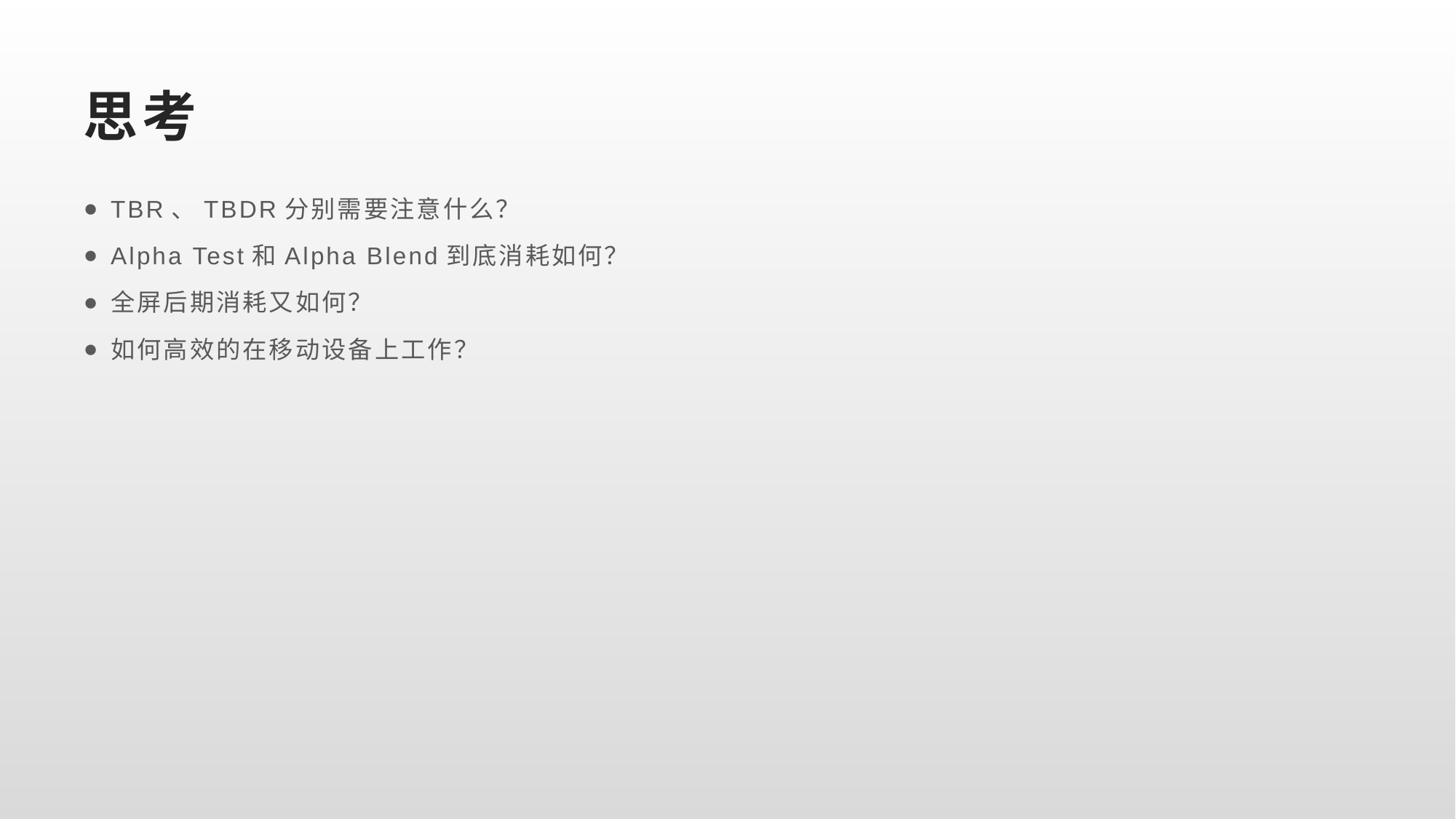

# 思考
TBR、TBDR分别需要注意什么？
Alpha Test和Alpha Blend到底消耗如何？
全屏后期消耗又如何？
如何高效的在移动设备上工作？